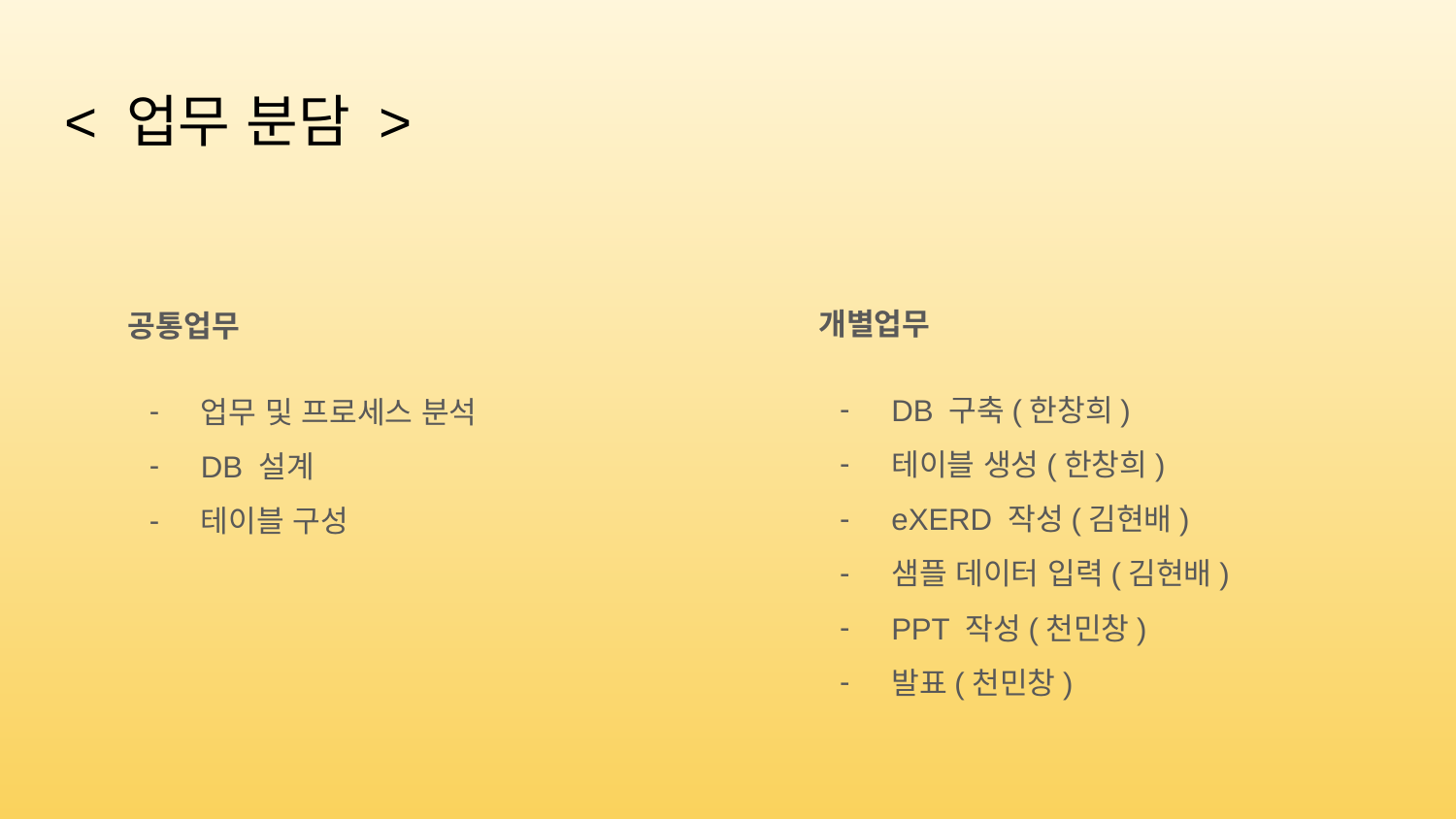

# < 업무 분담 >
개별업무
DB 구축(한창희)
테이블 생성(한창희)
eXERD 작성(김현배)
샘플 데이터 입력(김현배)
PPT 작성(천민창)
발표(천민창)
공통업무
업무 및 프로세스 분석
DB 설계
테이블 구성